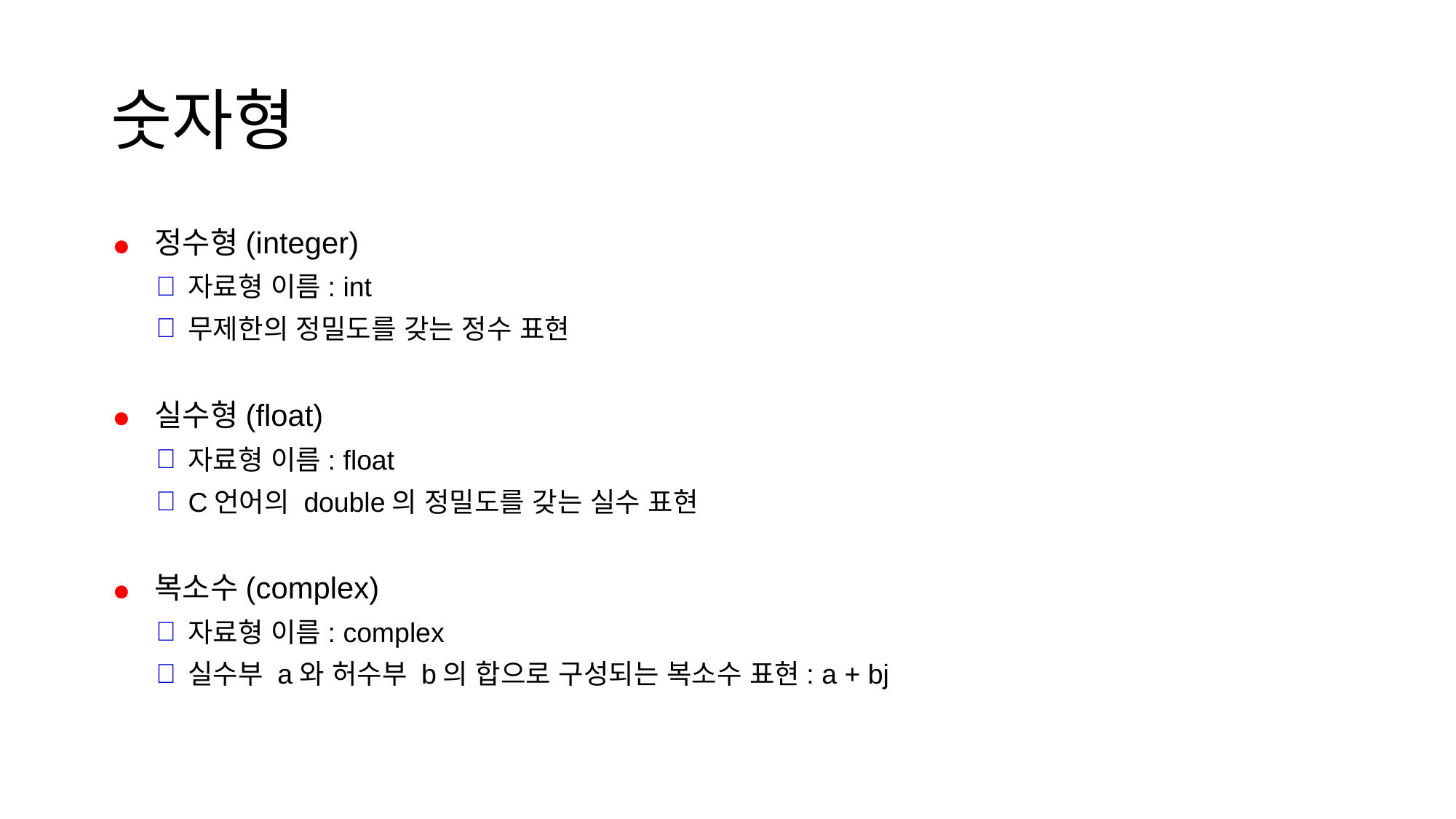

# 숫자형
정수형(integer)
자료형 이름: int
무제한의 정밀도를 갖는 정수 표현

실수형(float)
자료형 이름: float
C언어의 double의 정밀도를 갖는 실수 표현

복소수(complex)
자료형 이름: complex
실수부 a와 허수부 b의 합으로 구성되는 복소수 표현: a + bj